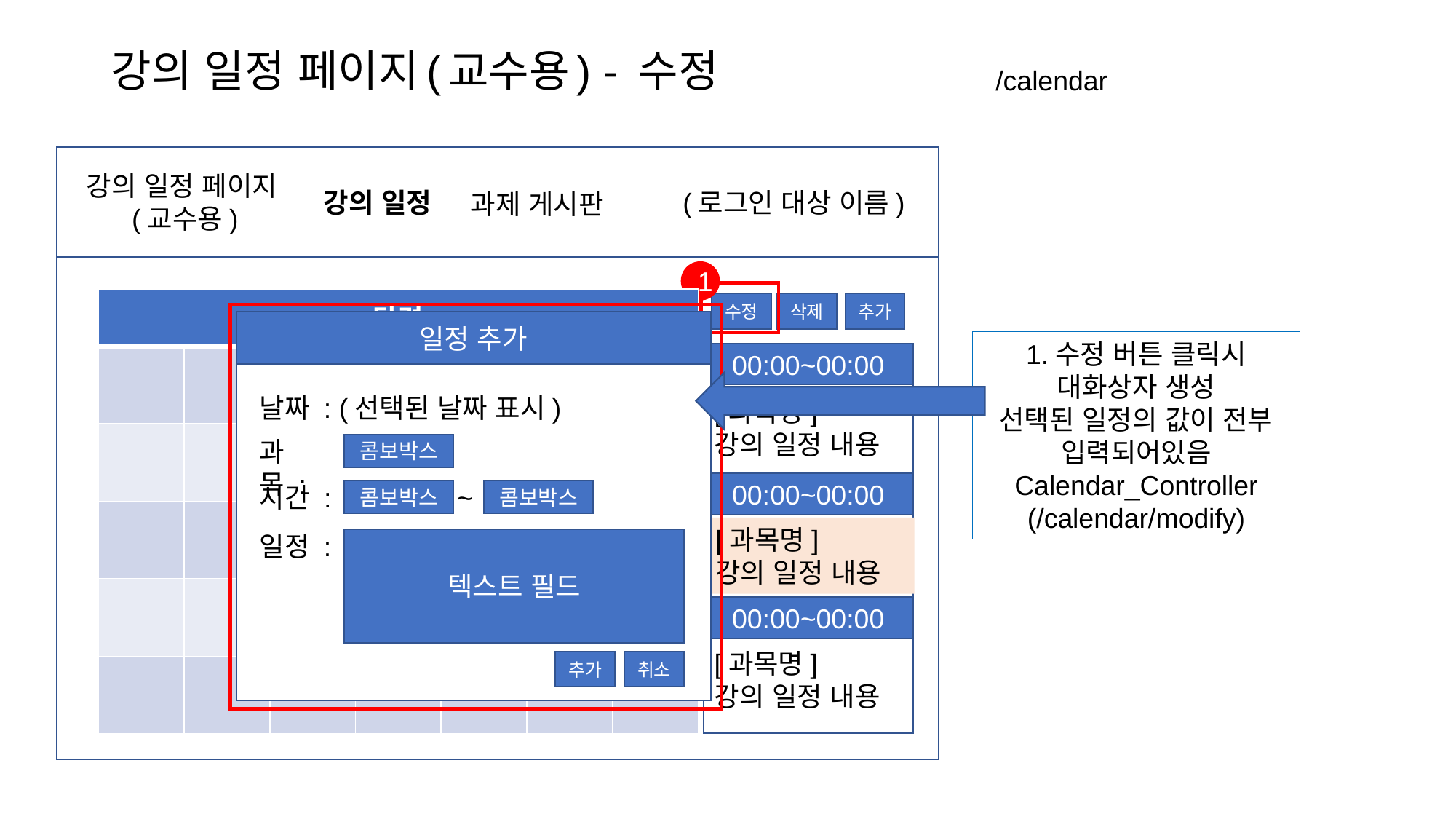

# 강의 일정 페이지(교수용) - 수정
/calendar

강의 일정 페이지(교수용)
강의 일정
(로그인 대상 이름)
과제 게시판
1

| 달력 |  |  |  |  |  |  |
| --- | --- | --- | --- | --- | --- | --- |
|  |  |  |  |  |  |  |
|  |  |  |  |  |  |  |
|  |  |  |  |  |  |  |
|  |  |  |  |  |  |  |
|  |  |  |  |  |  |  |
수정
삭제
추가

일정 추가
1.수정 버튼 클릭시
대화상자 생성
선택된 일정의 값이 전부 입력되어있음
Calendar_Controller
(/calendar/modify)

00:00~00:00

날짜 : (선택된 날짜 표시)
[과목명]
강의 일정 내용
과목 :
콤보박스
00:00~00:00
시간 :
~
콤보박스
콤보박스
[과목명]
강의 일정 내용
일정 :
텍스트 필드
00:00~00:00
[과목명]
강의 일정 내용
추가
취소